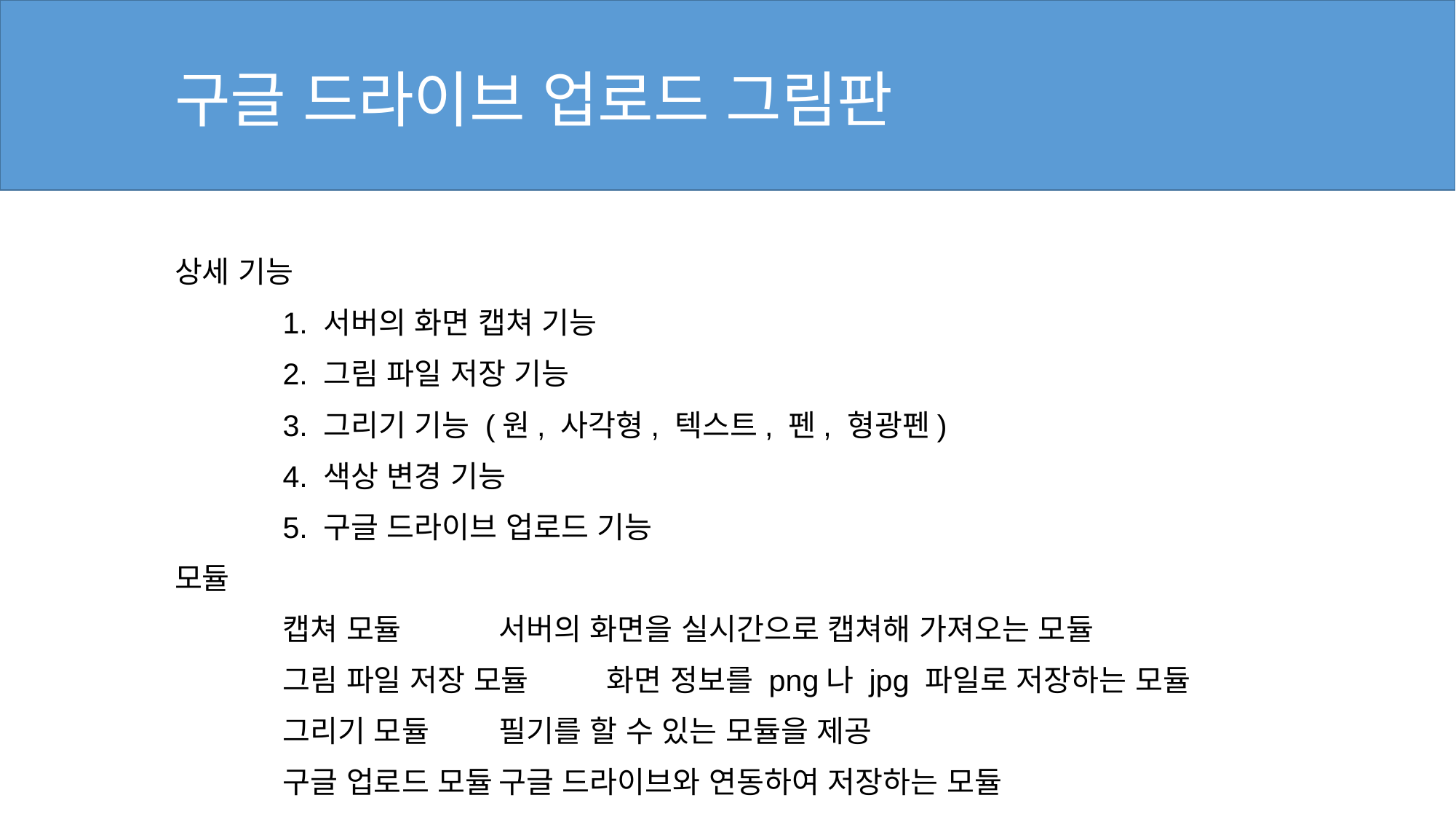

# 구글 드라이브 업로드 그림판
상세 기능
	1. 서버의 화면 캡쳐 기능
	2. 그림 파일 저장 기능
	3. 그리기 기능 (원, 사각형, 텍스트, 펜, 형광펜)
	4. 색상 변경 기능
	5. 구글 드라이브 업로드 기능
모듈
	캡쳐 모듈		서버의 화면을 실시간으로 캡쳐해 가져오는 모듈
	그림 파일 저장 모듈	화면 정보를 png나 jpg 파일로 저장하는 모듈
	그리기 모듈		필기를 할 수 있는 모듈을 제공
	구글 업로드 모듈	구글 드라이브와 연동하여 저장하는 모듈